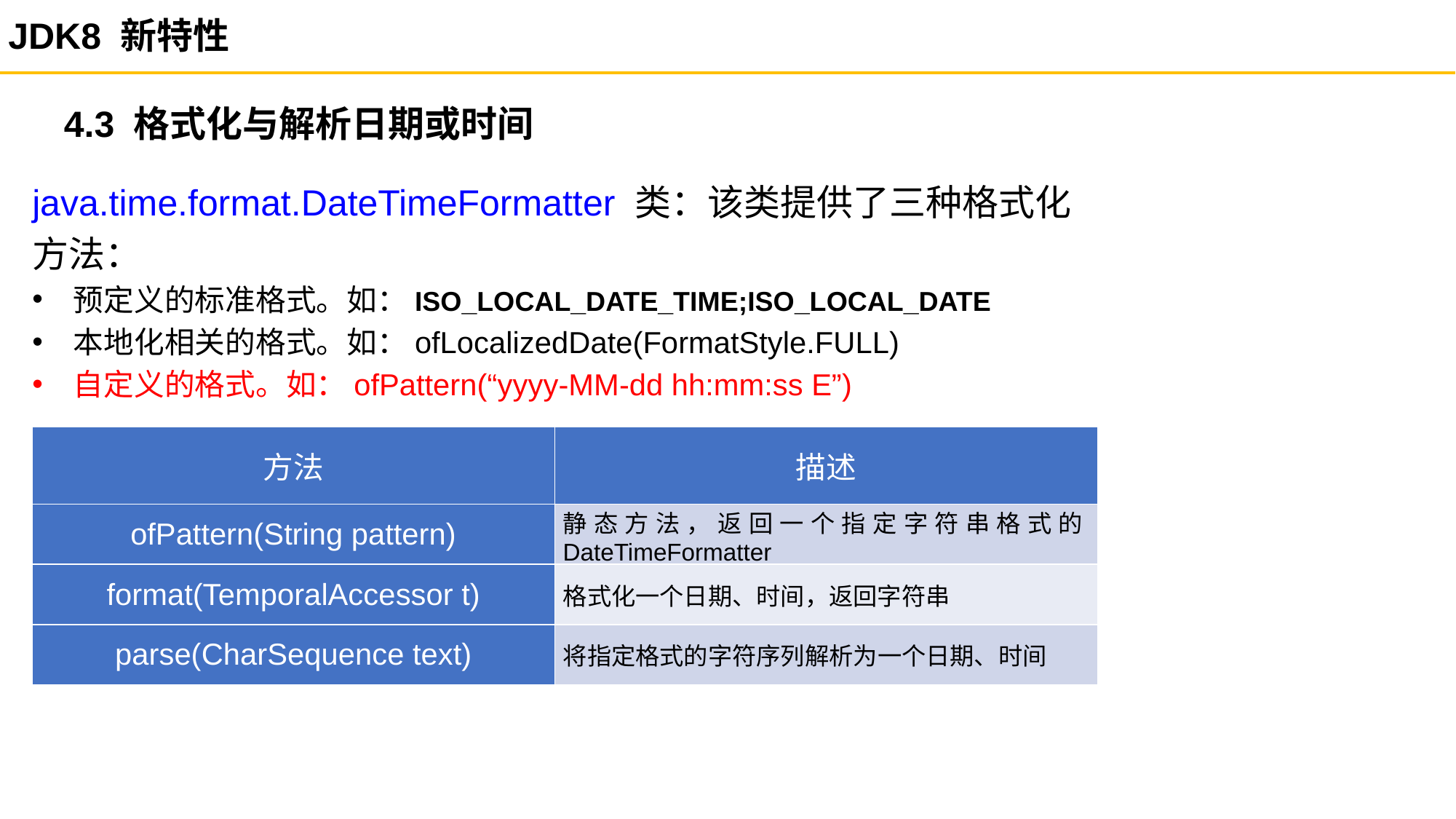

JDK8 新特性
4.3 格式化与解析日期或时间
java.time.format.DateTimeFormatter 类：该类提供了三种格式化方法：
预定义的标准格式。如：ISO_LOCAL_DATE_TIME;ISO_LOCAL_DATE
本地化相关的格式。如：ofLocalizedDate(FormatStyle.FULL)
自定义的格式。如：ofPattern(“yyyy-MM-dd hh:mm:ss E”)

| 方法 | 描述 |
| --- | --- |
| ofPattern(String pattern) | 静态方法，返回一个指定字符串格式的DateTimeFormatter |
| format(TemporalAccessor t) | 格式化一个日期、时间，返回字符串 |
| parse(CharSequence text) | 将指定格式的字符序列解析为一个日期、时间 |